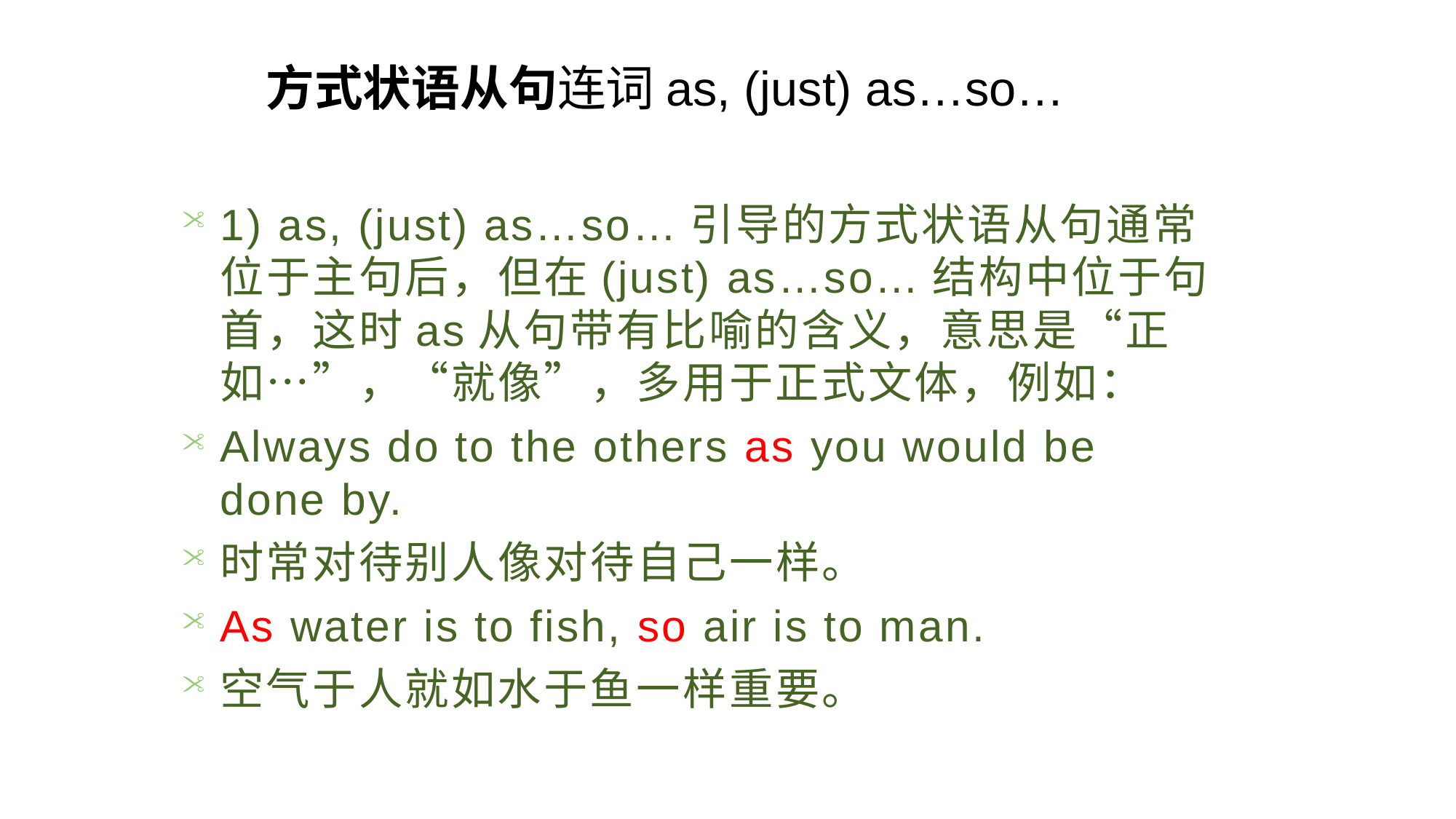

方式状语从句连词as, (just) as…so…
1) as, (just) as…so…引导的方式状语从句通常位于主句后，但在(just) as…so…结构中位于句首，这时as从句带有比喻的含义，意思是“正如…”，“就像”，多用于正式文体，例如：
Always do to the others as you would be done by.
时常对待别人像对待自己一样。
As water is to fish, so air is to man.
空气于人就如水于鱼一样重要。